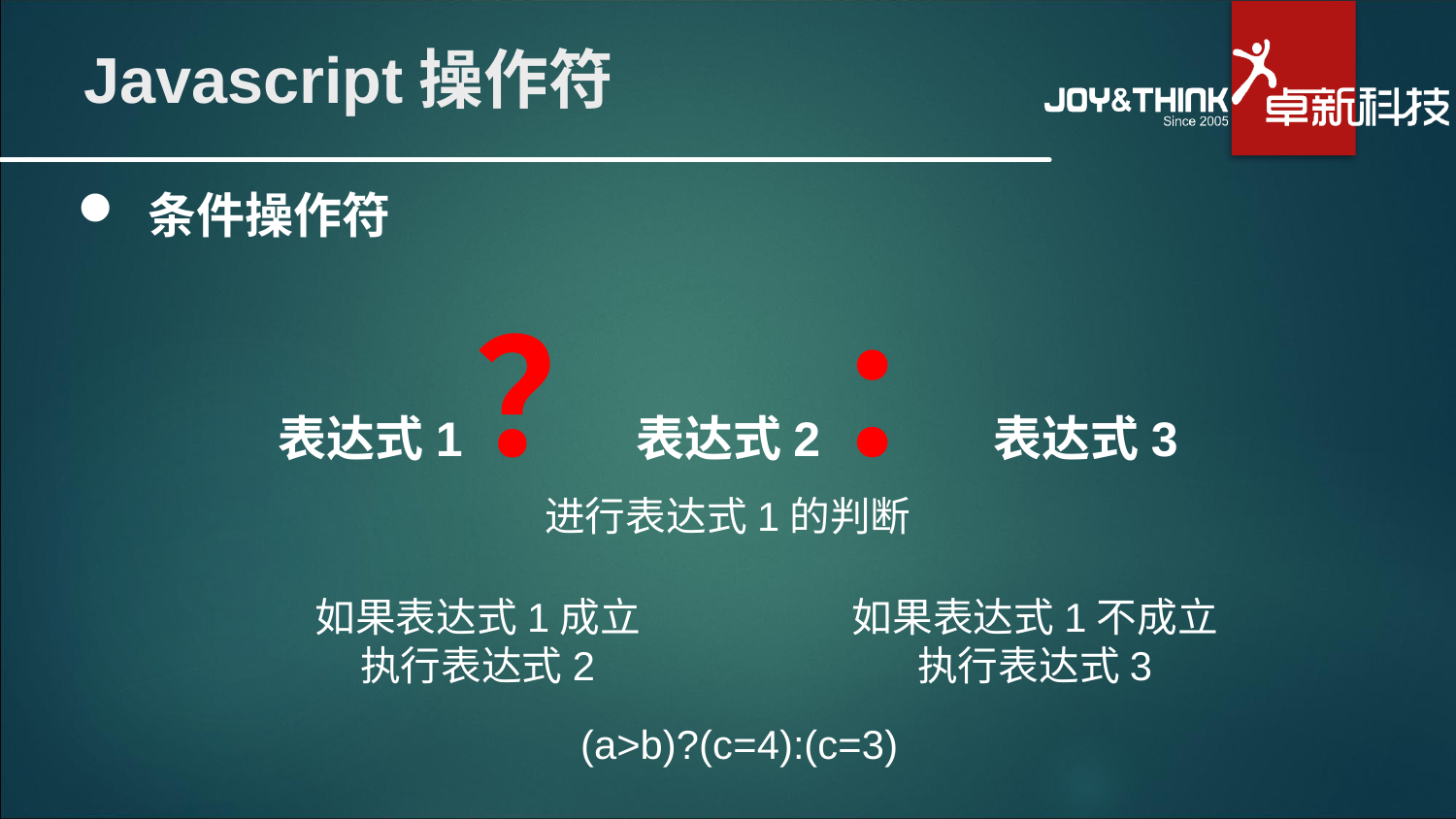

# Javascript操作符
 条件操作符
表达式1？表达式2：表达式3
进行表达式1的判断
如果表达式1成立
执行表达式2
如果表达式1不成立
执行表达式3
(a>b)?(c=4):(c=3)